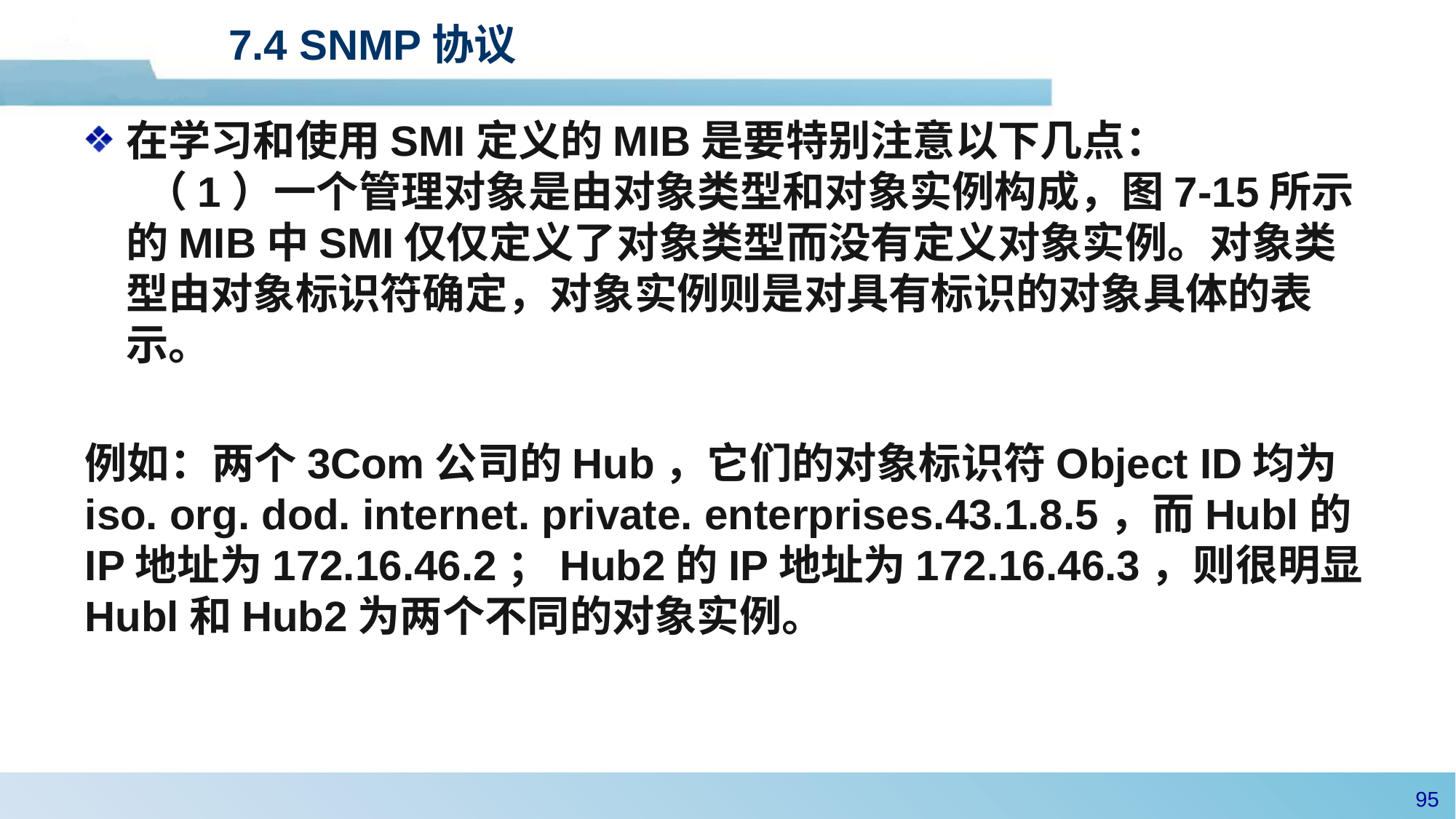

# 7.4 SNMP协议
在学习和使用SMI定义的MIB是要特别注意以下几点：
  （1）一个管理对象是由对象类型和对象实例构成，图7-15所示的MIB中SMI仅仅定义了对象类型而没有定义对象实例。对象类型由对象标识符确定，对象实例则是对具有标识的对象具体的表示。

例如：两个3Com公司的Hub，它们的对象标识符Object ID均为iso. org. dod. internet. private. enterprises.43.1.8.5，而Hubl的IP地址为172.16.46.2；Hub2的IP地址为172.16.46.3，则很明显Hubl和Hub2为两个不同的对象实例。
95